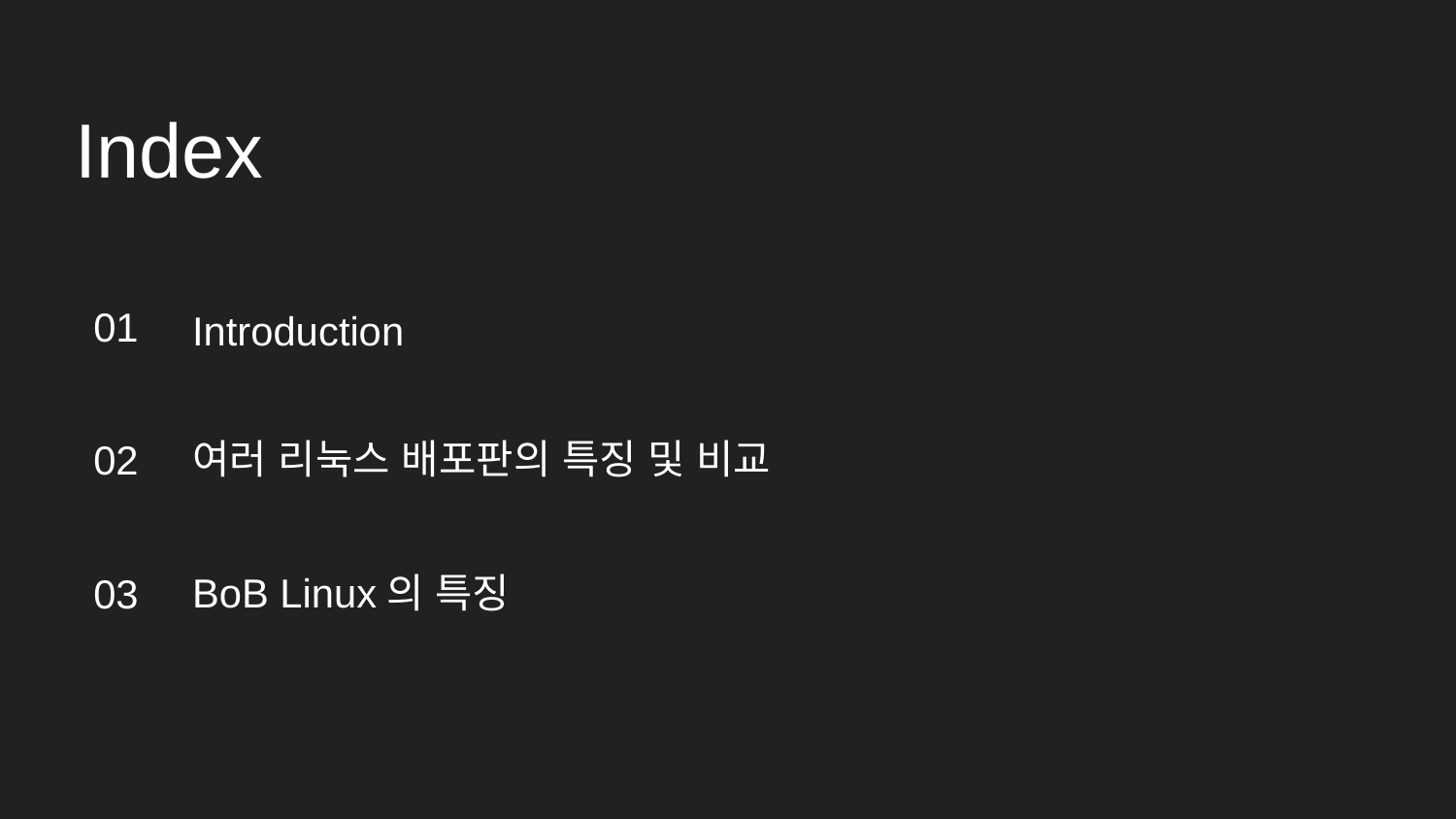

# Index
01
Introduction

02
여러 리눅스 배포판의 특징 및 비교
03
BoB Linux의 특징